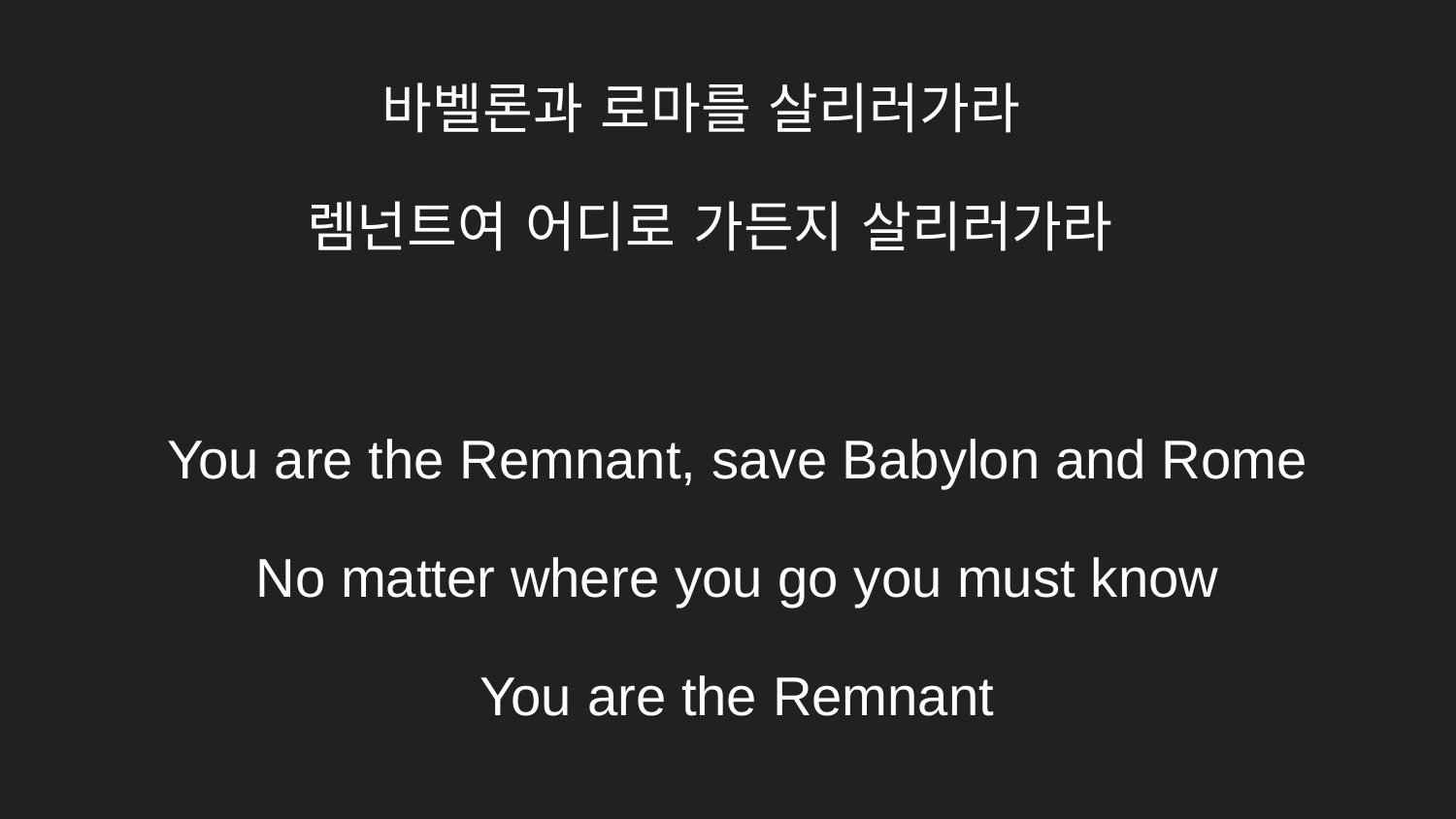

바벨론과 로마를 살리러가라
렘넌트여 어디로 가든지 살리러가라

You are the Remnant, save Babylon and Rome
No matter where you go you must know
You are the Remnant